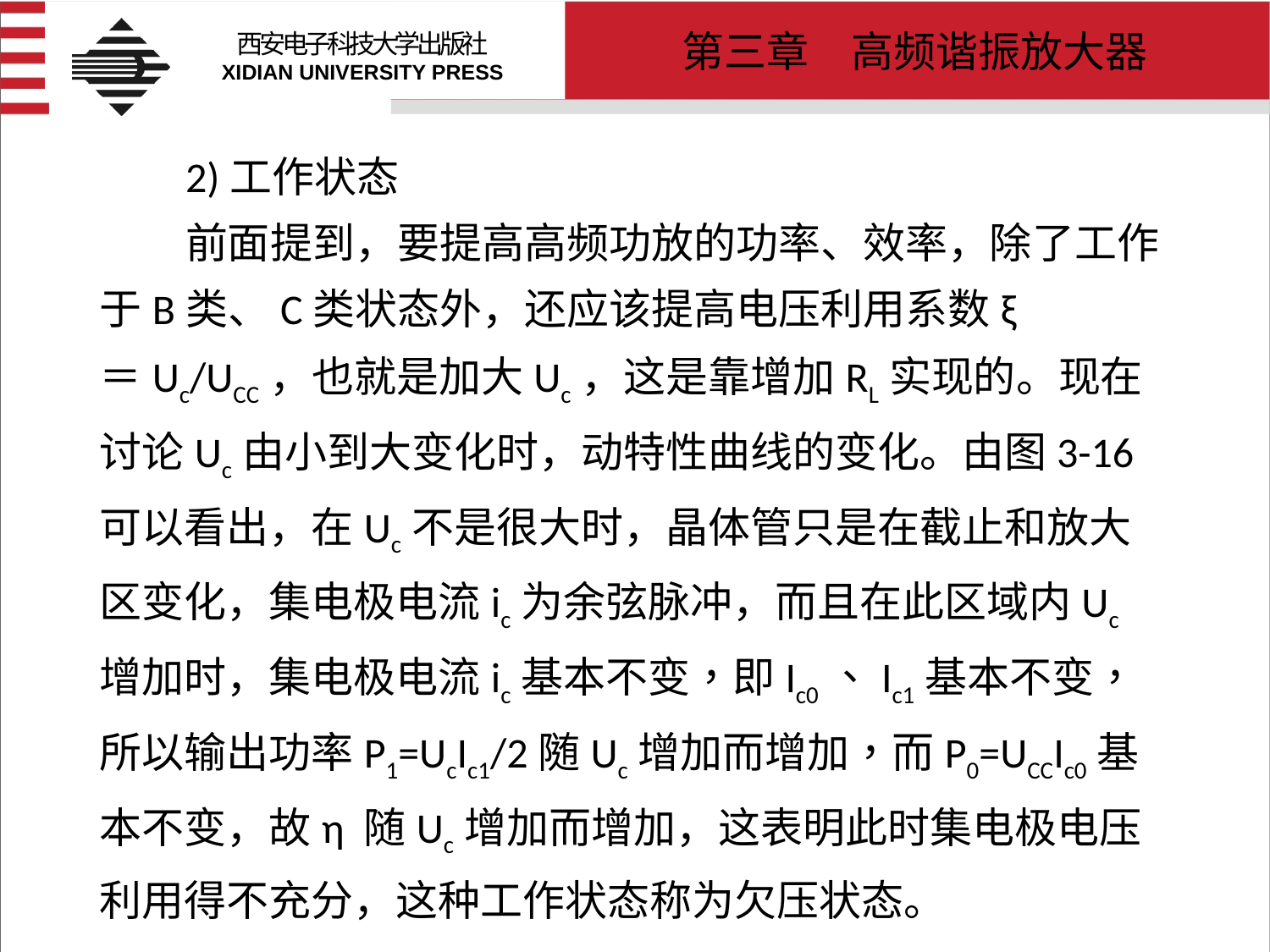

# 2)工作状态 前面提到，要提高高频功放的功率、效率，除了工作于B类、C类状态外，还应该提高电压利用系数ξ ＝Uc/UCC，也就是加大Uc，这是靠增加RL实现的。现在讨论Uc由小到大变化时，动特性曲线的变化。由图3-16可以看出，在Uc不是很大时，晶体管只是在截止和放大区变化，集电极电流ic为余弦脉冲，而且在此区域内Uc增加时，集电极电流ic基本不变，即Ic0、Ic1基本不变，所以输出功率P1=UcIc1/2随Uc增加而增加，而P0=UCCIc0基本不变，故η 随Uc增加而增加，这表明此时集电极电压利用得不充分，这种工作状态称为欠压状态。